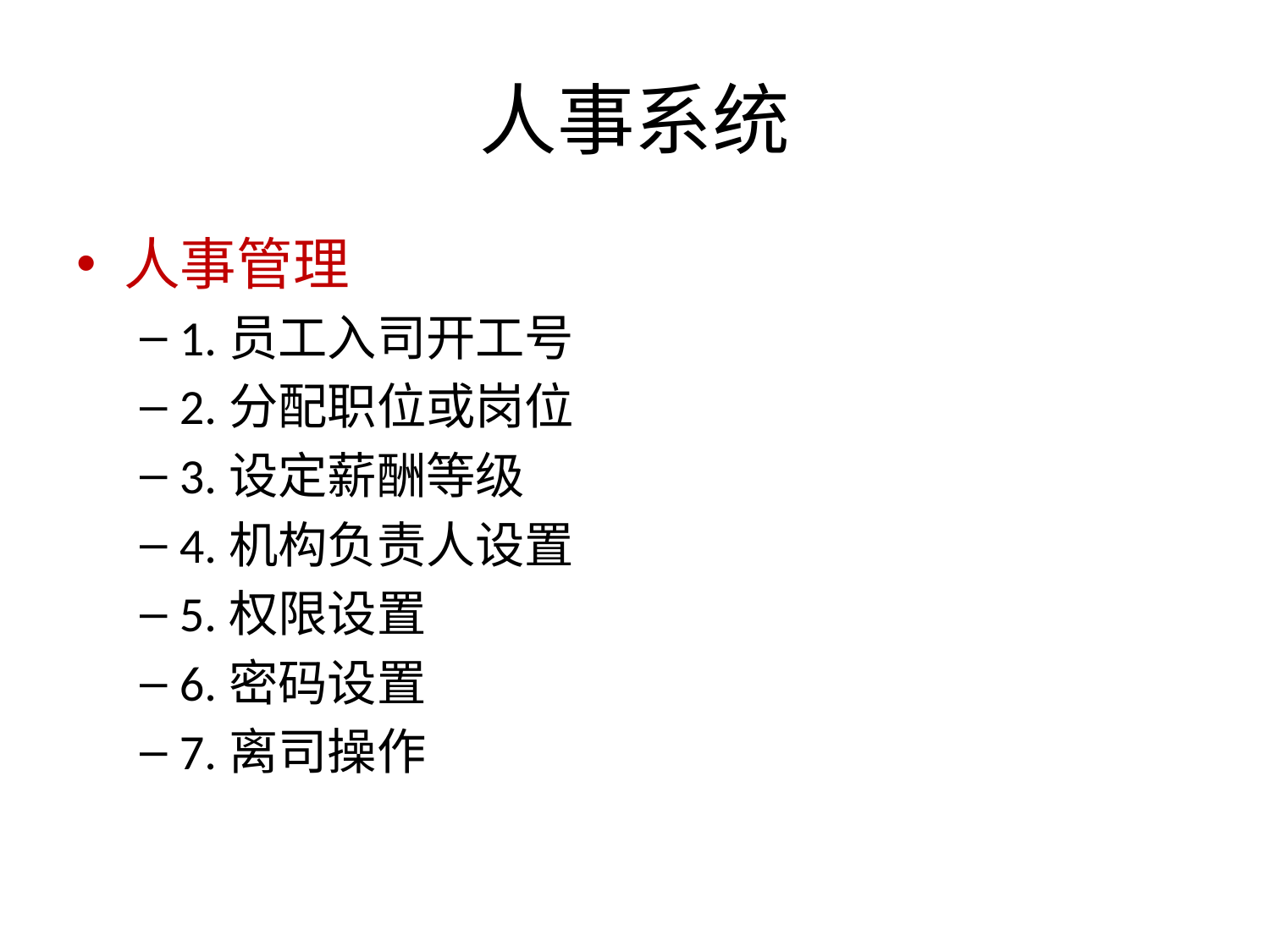

# 人事系统
人事管理
1.员工入司开工号
2.分配职位或岗位
3.设定薪酬等级
4.机构负责人设置
5.权限设置
6.密码设置
7.离司操作